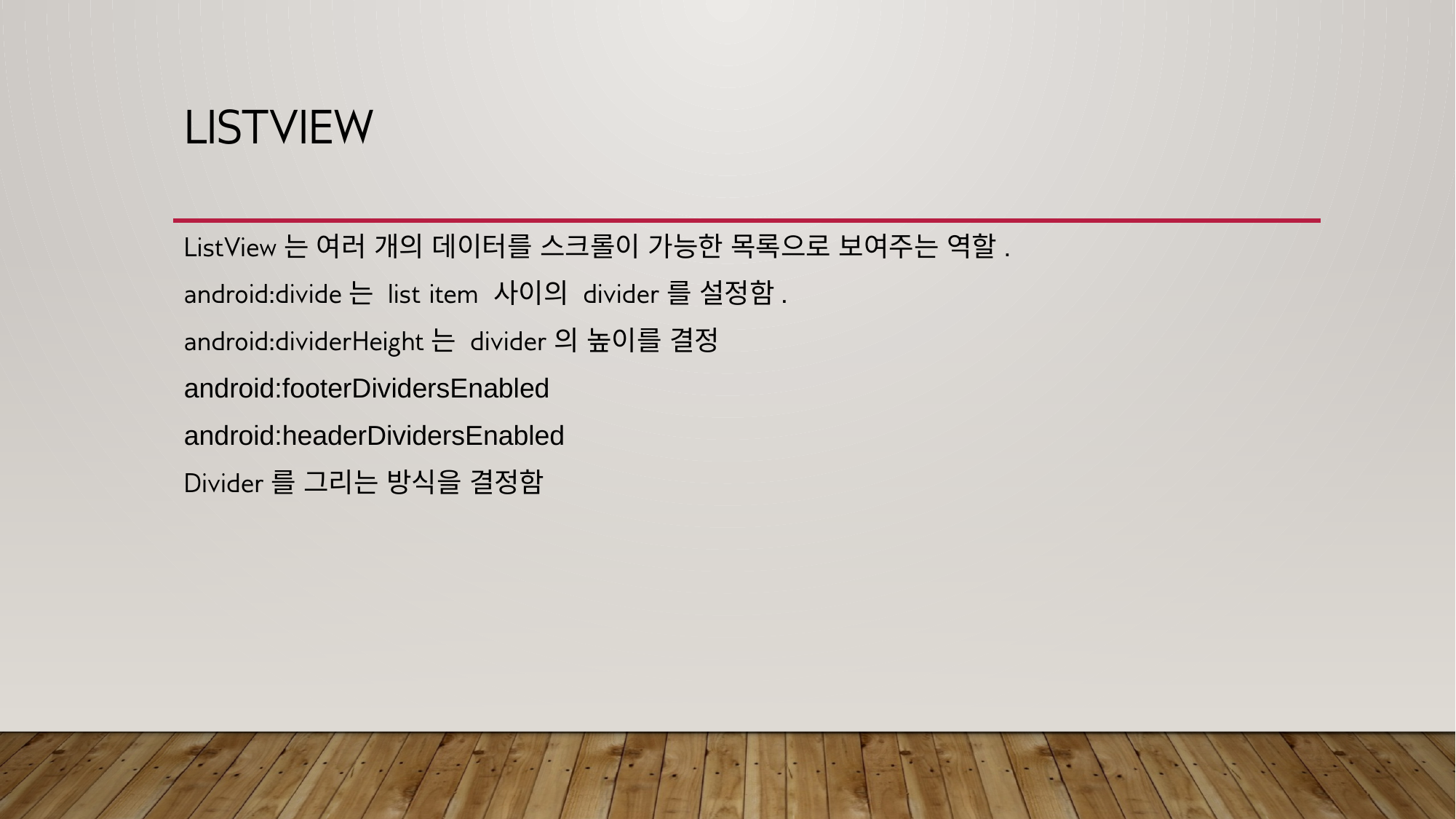

# ListView
ListView는 여러 개의 데이터를 스크롤이 가능한 목록으로 보여주는 역할.
android:divide는 list item 사이의 divider를 설정함.
android:dividerHeight는 divider의 높이를 결정
android:footerDividersEnabled
android:headerDividersEnabled
Divider를 그리는 방식을 결정함